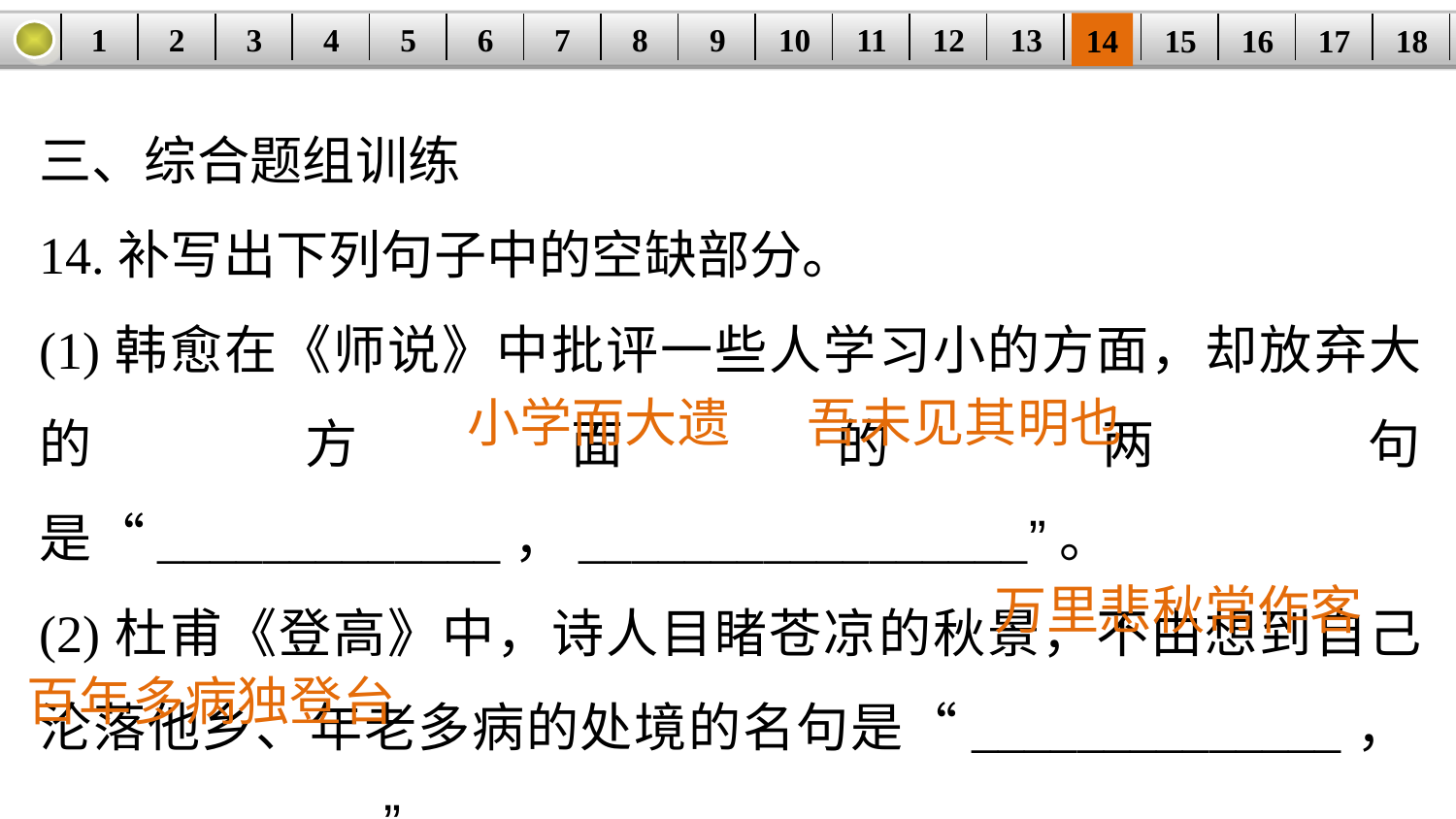

1
2
3
4
5
6
7
8
9
10
11
12
13
14
15
16
17
18
|  |  |  |  |  |  |  |  |  |  |  |  |  |  |  |  |  |  |
| --- | --- | --- | --- | --- | --- | --- | --- | --- | --- | --- | --- | --- | --- | --- | --- | --- | --- |

三、综合题组训练
14.补写出下列句子中的空缺部分。
(1)韩愈在《师说》中批评一些人学习小的方面，却放弃大的方面的两句是“_____________，_________________”。
(2)杜甫《登高》中，诗人目睹苍凉的秋景，不由想到自己沦落他乡、年老多病的处境的名句是“______________，_____________”。

小学而大遗　  吾未见其明也

万里悲秋常作客

　百年多病独登台